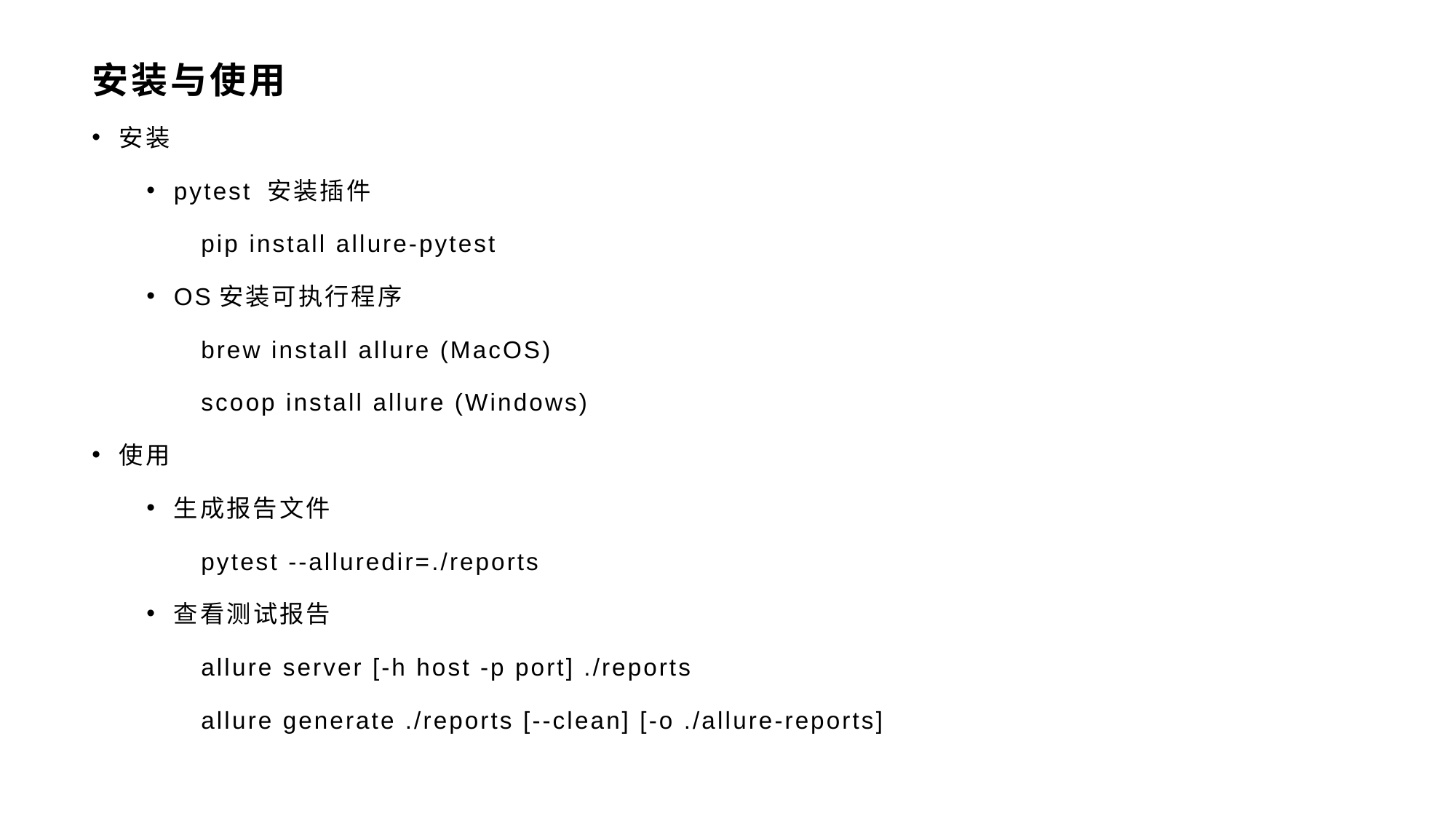

# 安装与使用
安装
pytest 安装插件
	pip install allure-pytest
OS安装可执行程序
	brew install allure (MacOS)
	scoop install allure (Windows)
使用
生成报告文件
	pytest --alluredir=./reports
查看测试报告
	allure server [-h host -p port] ./reports
	allure generate ./reports [--clean] [-o ./allure-reports]